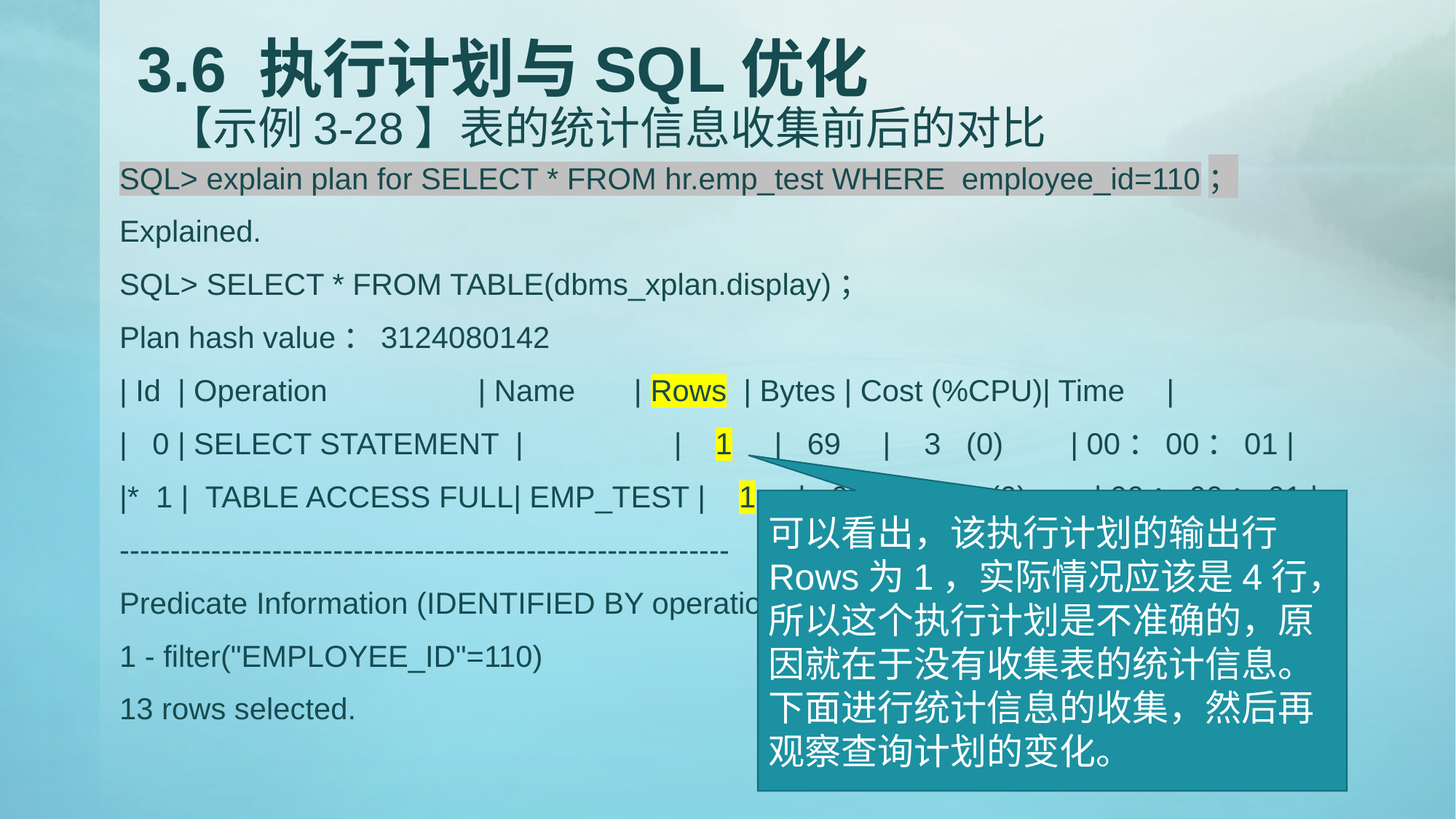

# 3.6 执行计划与SQL优化 【示例3-28】表的统计信息收集前后的对比
SQL> explain plan for SELECT * FROM hr.emp_test WHERE  employee_id=110；
Explained.
SQL> SELECT * FROM TABLE(dbms_xplan.display)；
Plan hash value：3124080142
| Id  | Operation                  | Name       | Rows  | Bytes | Cost (%CPU)| Time     |
|   0 | SELECT STATEMENT  |                  |    1     |   69     |    3   (0)        | 00：00：01 |
|*  1 |  TABLE ACCESS FULL| EMP_TEST |    1     |   69     |    3   (0)        | 00：00：01 |
------------------------------------------------------------
Predicate Information (IDENTIFIED BY operation id)：
1 - filter("EMPLOYEE_ID"=110)
13 rows selected.
可以看出，该执行计划的输出行Rows为1，实际情况应该是4行，所以这个执行计划是不准确的，原因就在于没有收集表的统计信息。下面进行统计信息的收集，然后再观察查询计划的变化。